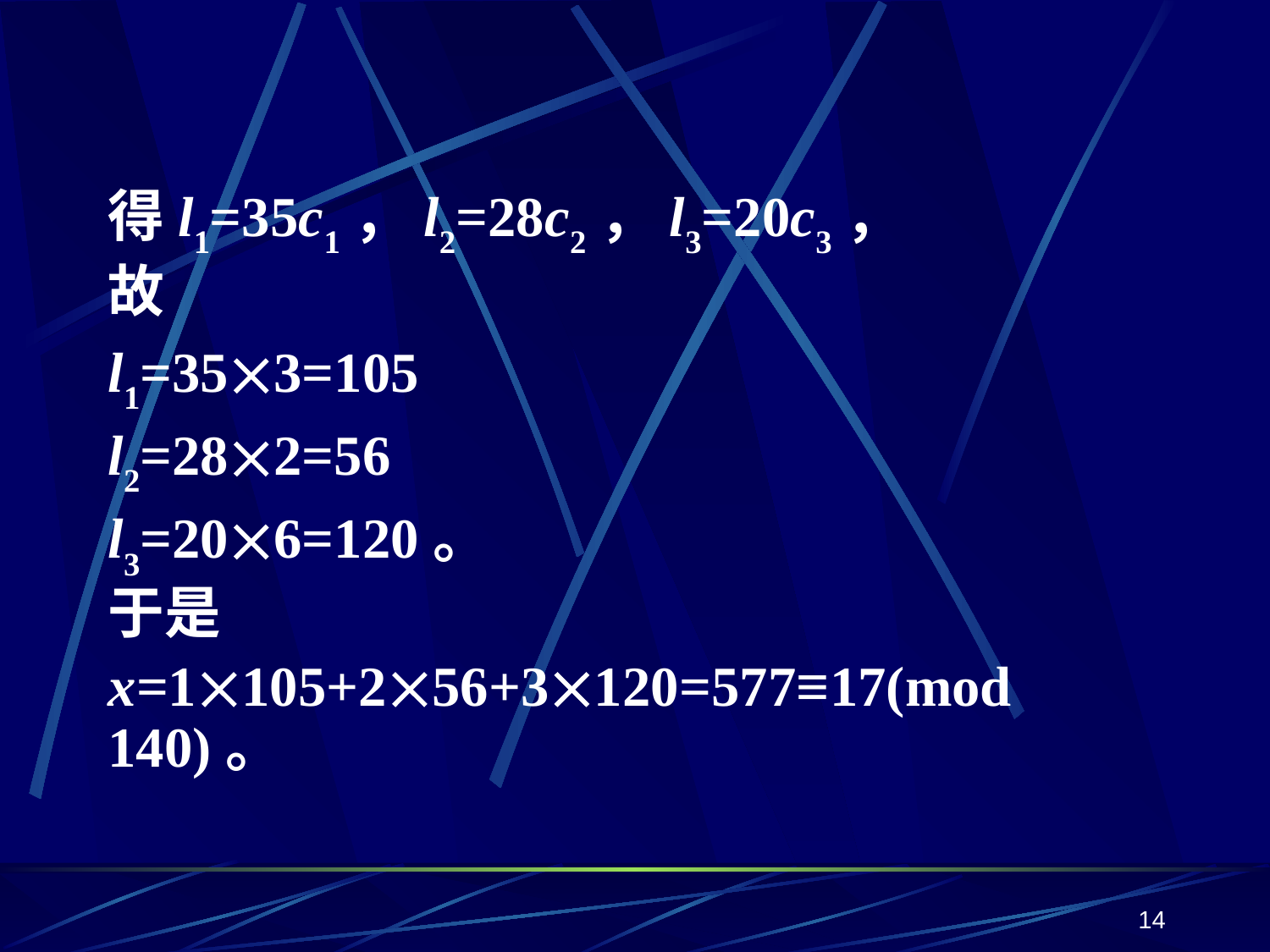

得l1=35c1，l2=28c2，l3=20c3，
故
l1=35×3=105
l2=28×2=56
l3=20×6=120。
于是
x=1×105+2×56+3×120=577≡17(mod 140)。

14